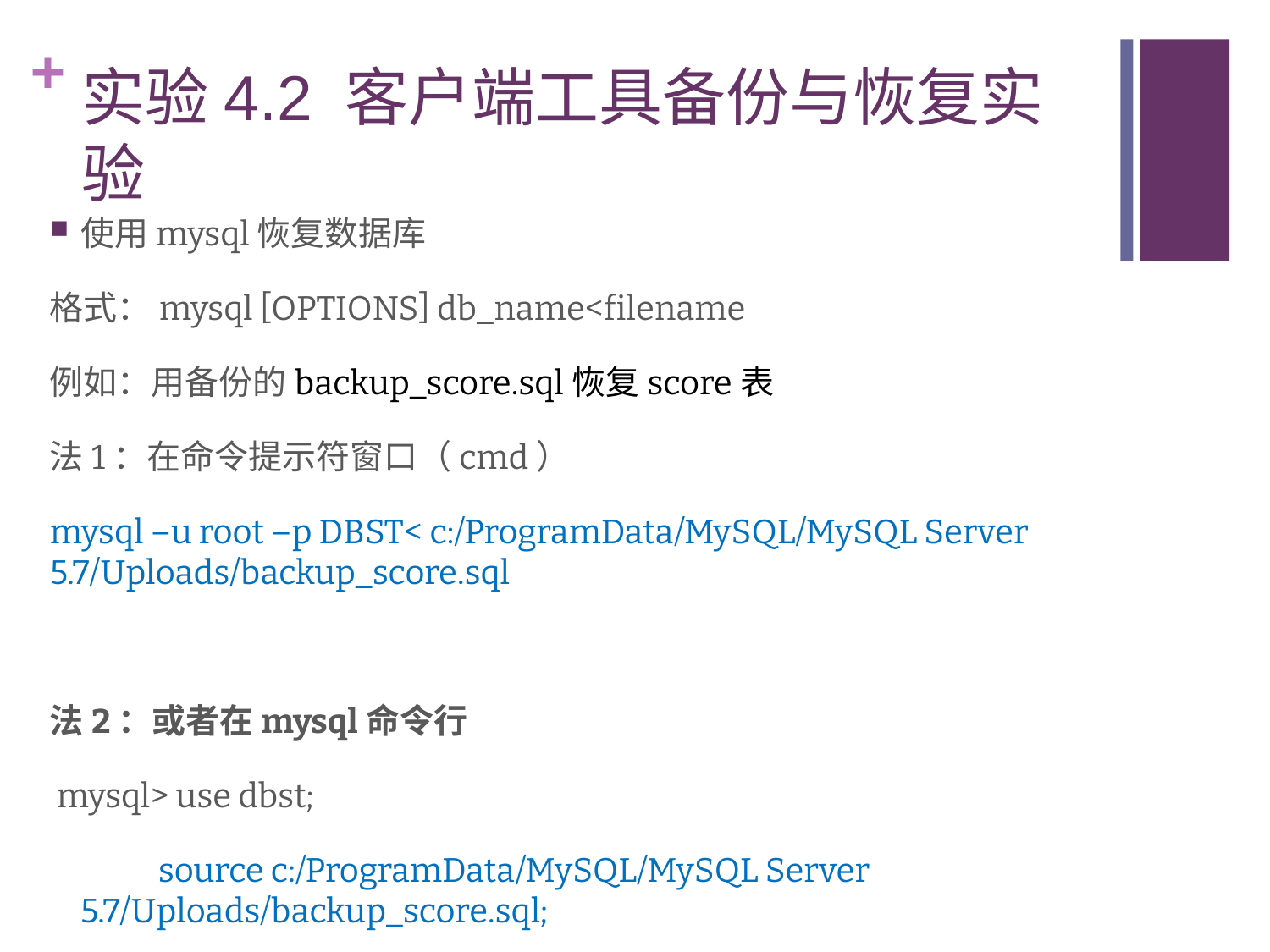

# 实验4.2 客户端工具备份与恢复实验
使用mysql恢复数据库
格式：mysql [OPTIONS] db_name<filename
例如：用备份的backup_score.sql恢复score表
法1：在命令提示符窗口（cmd）
mysql –u root –p DBST< c:/ProgramData/MySQL/MySQL Server 5.7/Uploads/backup_score.sql

法2：或者在mysql命令行
 mysql> use dbst;
                source c:/ProgramData/MySQL/MySQL Server 5.7/Uploads/backup_score.sql;